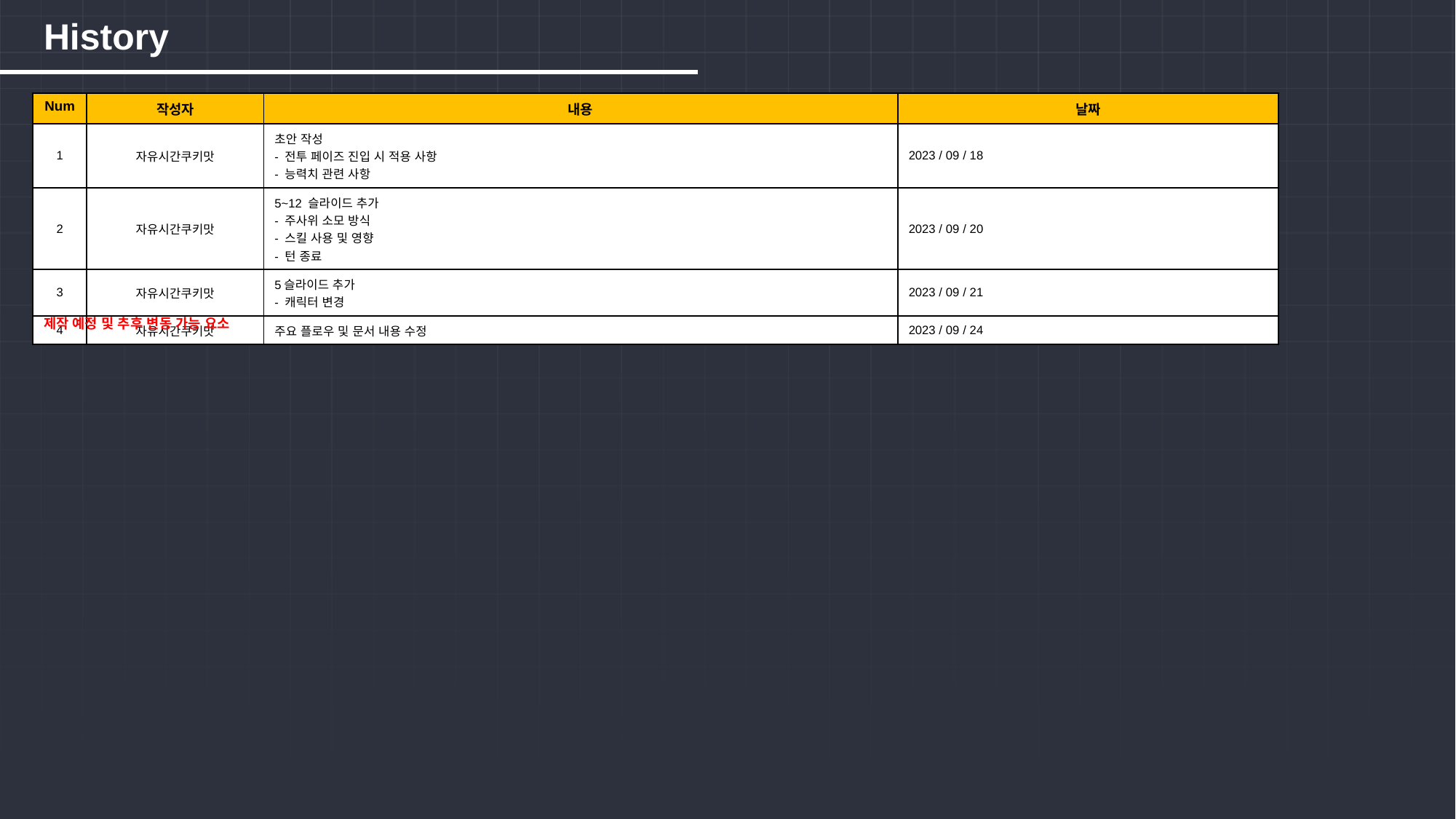

# History
| Num | 작성자 | 내용 | 날짜 |
| --- | --- | --- | --- |
| 1 | 자유시간쿠키맛 | 초안 작성 - 전투 페이즈 진입 시 적용 사항 - 능력치 관련 사항 | 2023 / 09 / 18 |
| 2 | 자유시간쿠키맛 | 5~12 슬라이드 추가 - 주사위 소모 방식 - 스킬 사용 및 영향 - 턴 종료 | 2023 / 09 / 20 |
| 3 | 자유시간쿠키맛 | 5슬라이드 추가 - 캐릭터 변경 | 2023 / 09 / 21 |
| 4 | 자유시간쿠키맛 | 주요 플로우 및 문서 내용 수정 | 2023 / 09 / 24 |
제작 예정 및 추후 변동 가능 요소